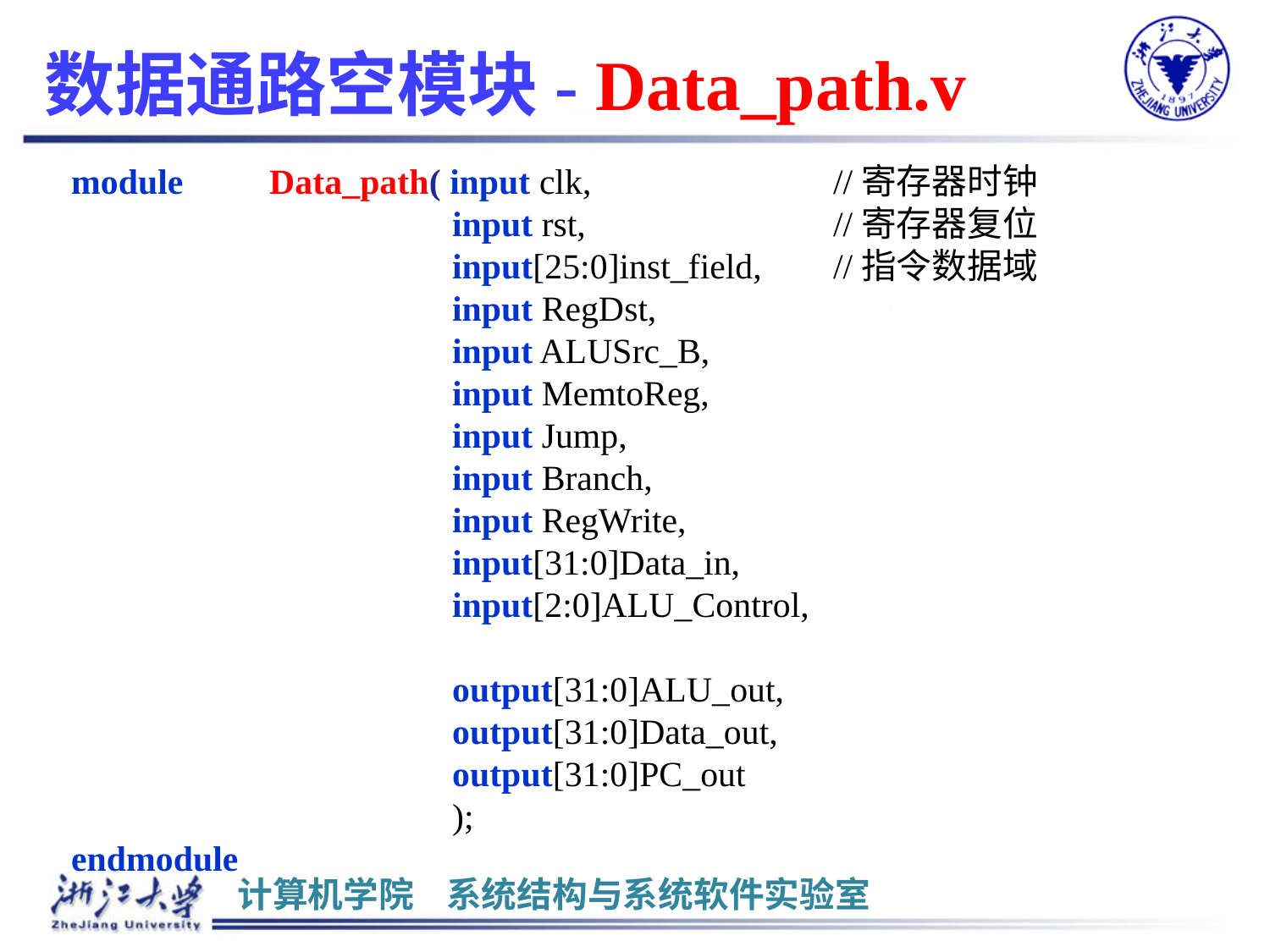

# 数据通路空模块- Data_path.v
module 	        Data_path( input clk,		//寄存器时钟
		  	input rst,		//寄存器复位
		 	input[25:0]inst_field,	//指令数据域
		  	input RegDst,
		  	input ALUSrc_B,
		 	input MemtoReg,
		  	input Jump,
		  	input Branch,
		  	input RegWrite,
		 	input[31:0]Data_in,
		 	input[2:0]ALU_Control,

		 	output[31:0]ALU_out,
		 	output[31:0]Data_out,
		 	output[31:0]PC_out
			);
endmodule